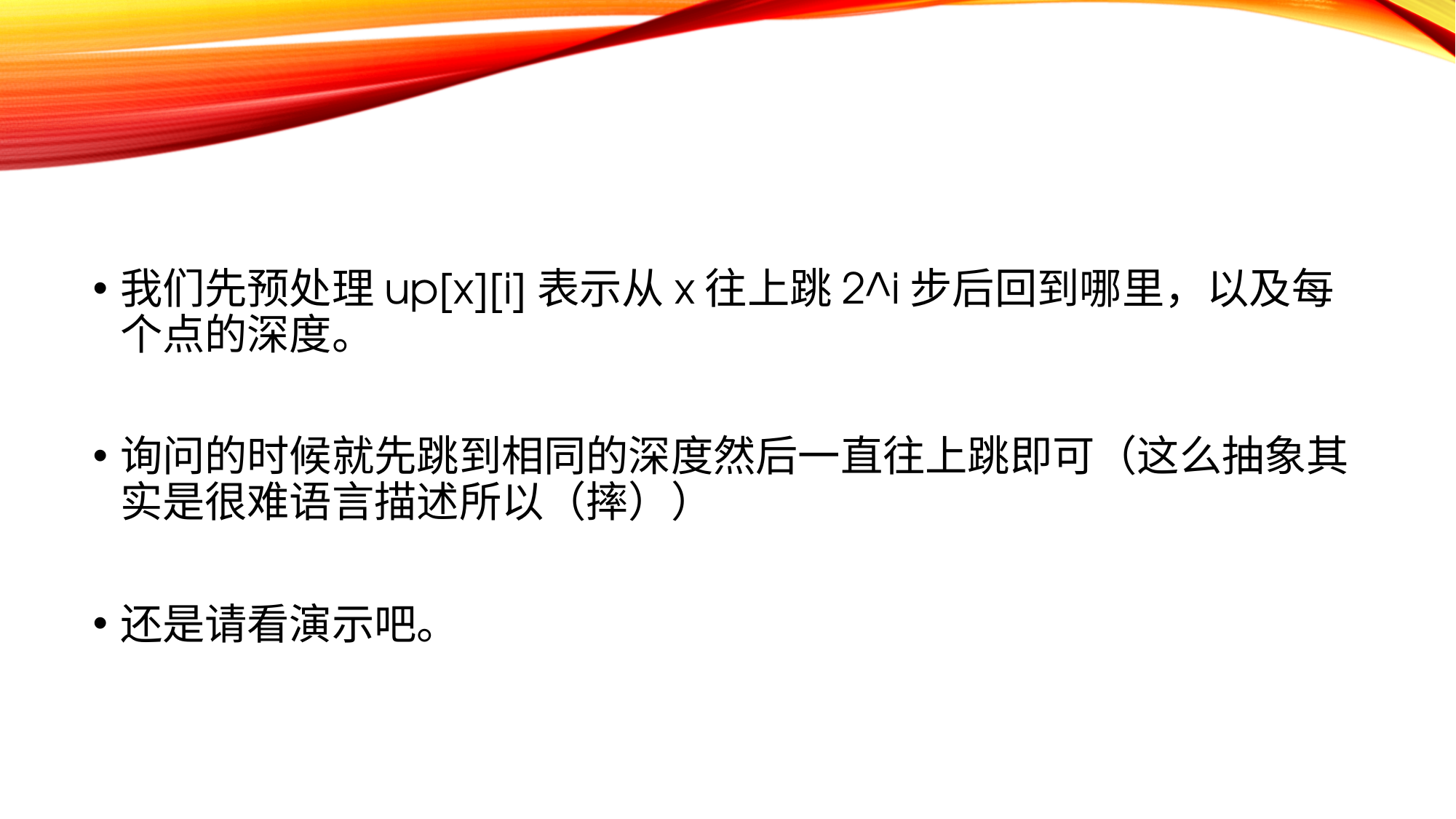

#
我们先预处理up[x][i]表示从x往上跳2^i步后回到哪里，以及每个点的深度。

询问的时候就先跳到相同的深度然后一直往上跳即可（这么抽象其实是很难语言描述所以（摔））

还是请看演示吧。